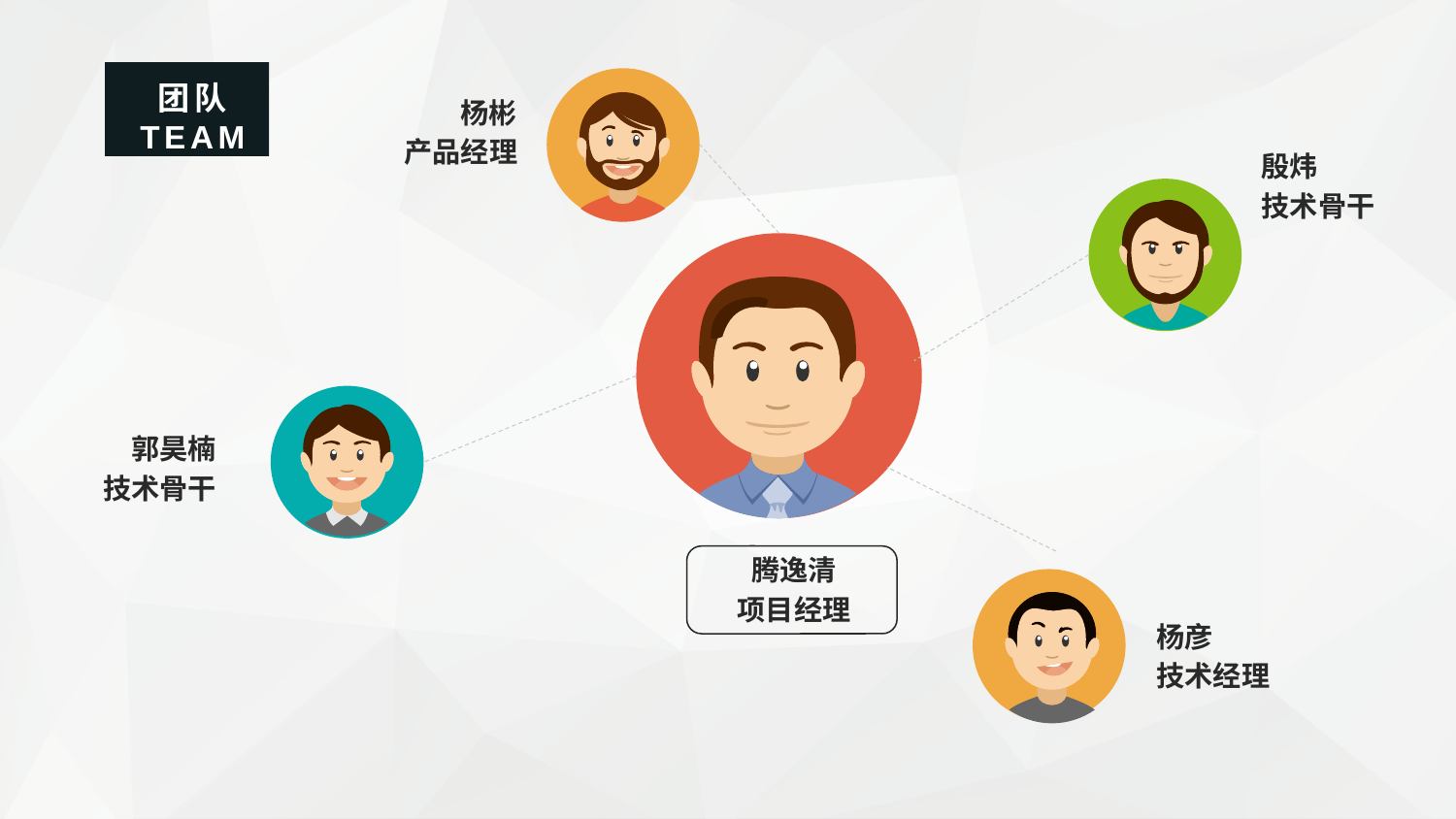

团队

TEAM

杨彬
产品经理

殷炜
技术骨干

郭昊楠
技术骨干
腾逸清
项目经理

杨彦
技术经理